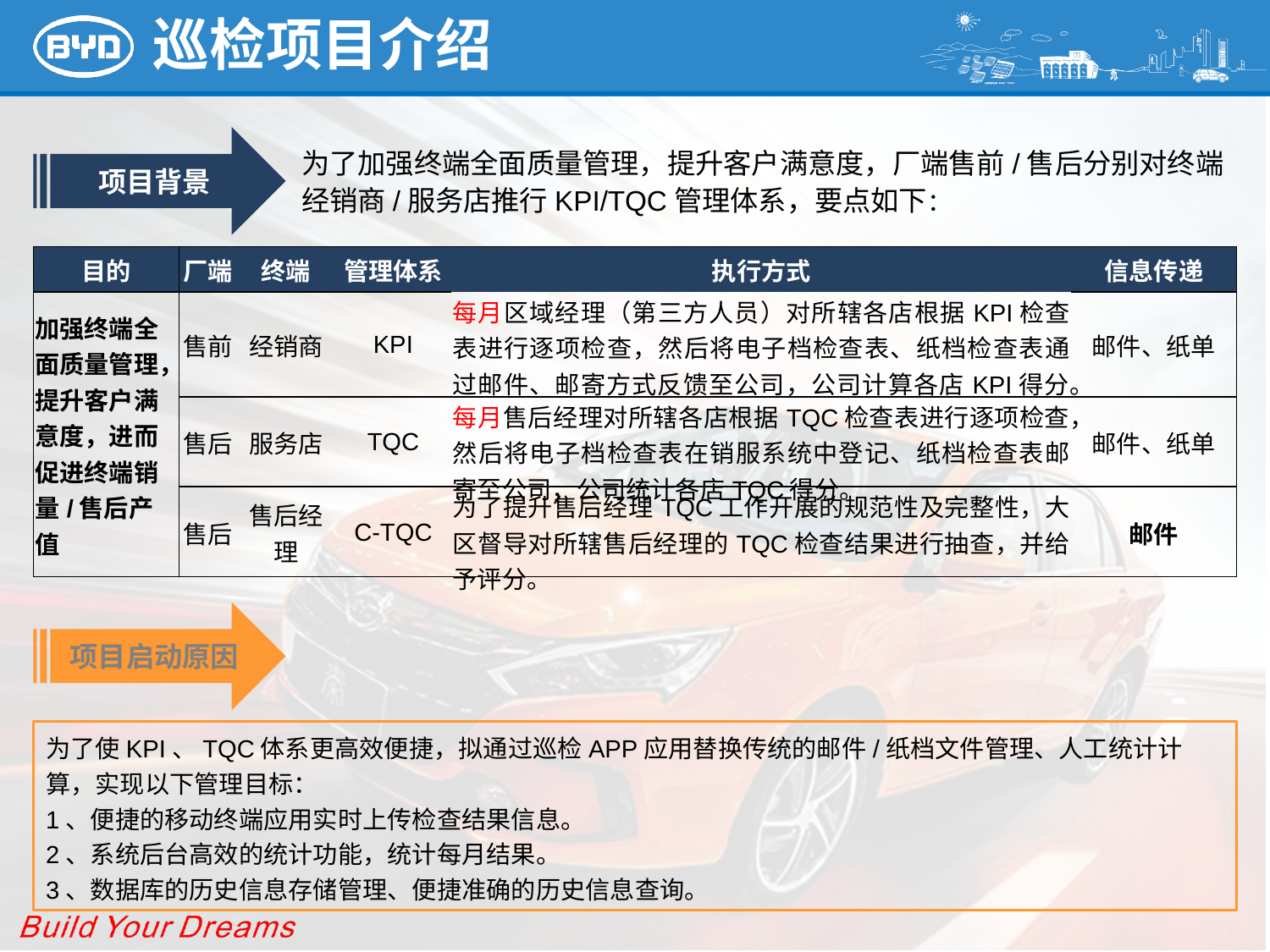

# 巡检项目介绍
项目背景
为了加强终端全面质量管理，提升客户满意度，厂端售前/售后分别对终端经销商/服务店推行KPI/TQC管理体系，要点如下：
| 目的 | 厂端 | 终端 | 管理体系 | 执行方式 | 信息传递 |
| --- | --- | --- | --- | --- | --- |
| 加强终端全面质量管理，提升客户满意度，进而促进终端销量/售后产值 | 售前 | 经销商 | KPI | 每月区域经理（第三方人员）对所辖各店根据KPI检查表进行逐项检查，然后将电子档检查表、纸档检查表通过邮件、邮寄方式反馈至公司，公司计算各店KPI得分。 | 邮件、纸单 |
|  | 售后 | 服务店 | TQC | 每月售后经理对所辖各店根据TQC检查表进行逐项检查，然后将电子档检查表在销服系统中登记、纸档检查表邮寄至公司，公司统计各店TQC得分。 | 邮件、纸单 |
|  | 售后 | 售后经理 | C-TQC | 为了提升售后经理TQC工作开展的规范性及完整性，大区督导对所辖售后经理的TQC检查结果进行抽查，并给予评分。 | 邮件 |
项目启动原因
为了使KPI、TQC体系更高效便捷，拟通过巡检APP应用替换传统的邮件/纸档文件管理、人工统计计算，实现以下管理目标：
1、便捷的移动终端应用实时上传检查结果信息。
2、系统后台高效的统计功能，统计每月结果。
3、数据库的历史信息存储管理、便捷准确的历史信息查询。